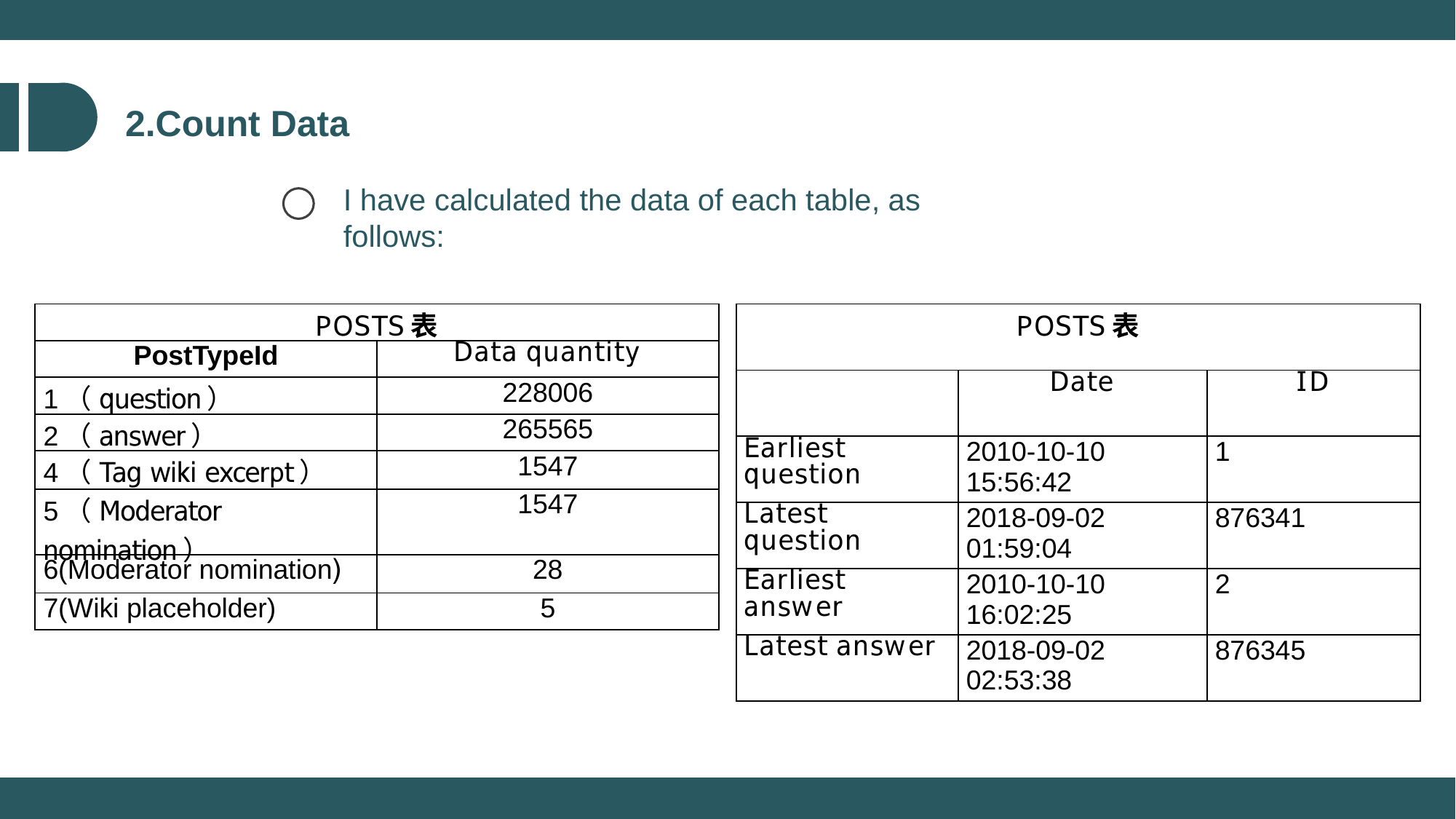

2.Count Data
I have calculated the data of each table, as follows:

| POSTS表 |  |  |
| --- | --- | --- |
|  | Date | ID |
| Earliest question | 2010-10-10 15:56:42 | 1 |
| Latest question | 2018-09-02 01:59:04 | 876341 |
| Earliest answer | 2010-10-10 16:02:25 | 2 |
| Latest answer | 2018-09-02 02:53:38 | 876345 |
| POSTS表 |  |
| --- | --- |
| PostTypeId | Data quantity |
| 1（question） | 228006 |
| 2（answer） | 265565 |
| 4（Tag wiki excerpt） | 1547 |
| 5（Moderator nomination） | 1547 |
| 6(Moderator nomination) | 28 |
| 7(Wiki placeholder) | 5 |